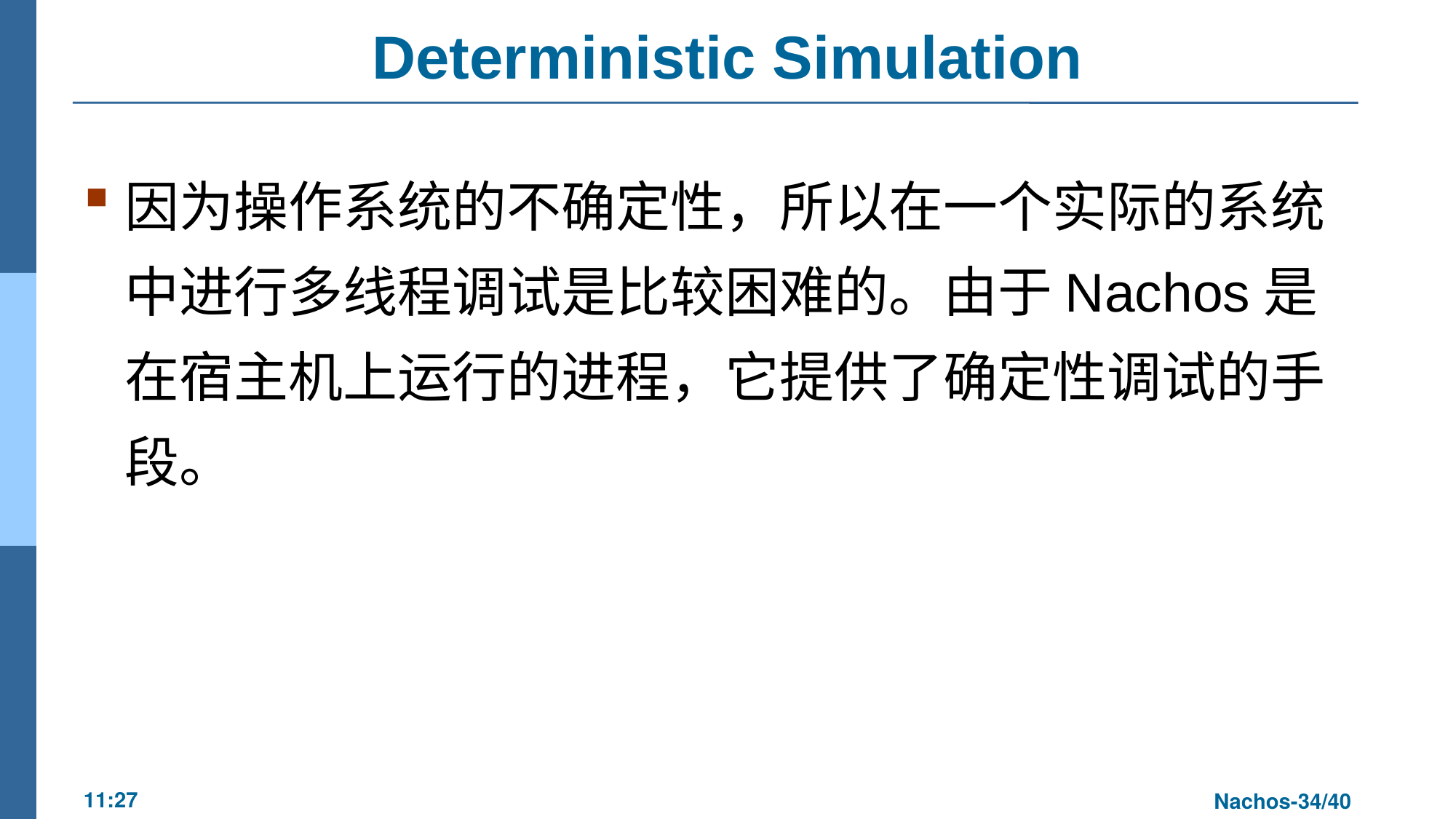

# Deterministic Simulation
因为操作系统的不确定性，所以在一个实际的系统中进行多线程调试是比较困难的。由于Nachos是在宿主机上运行的进程，它提供了确定性调试的手段。